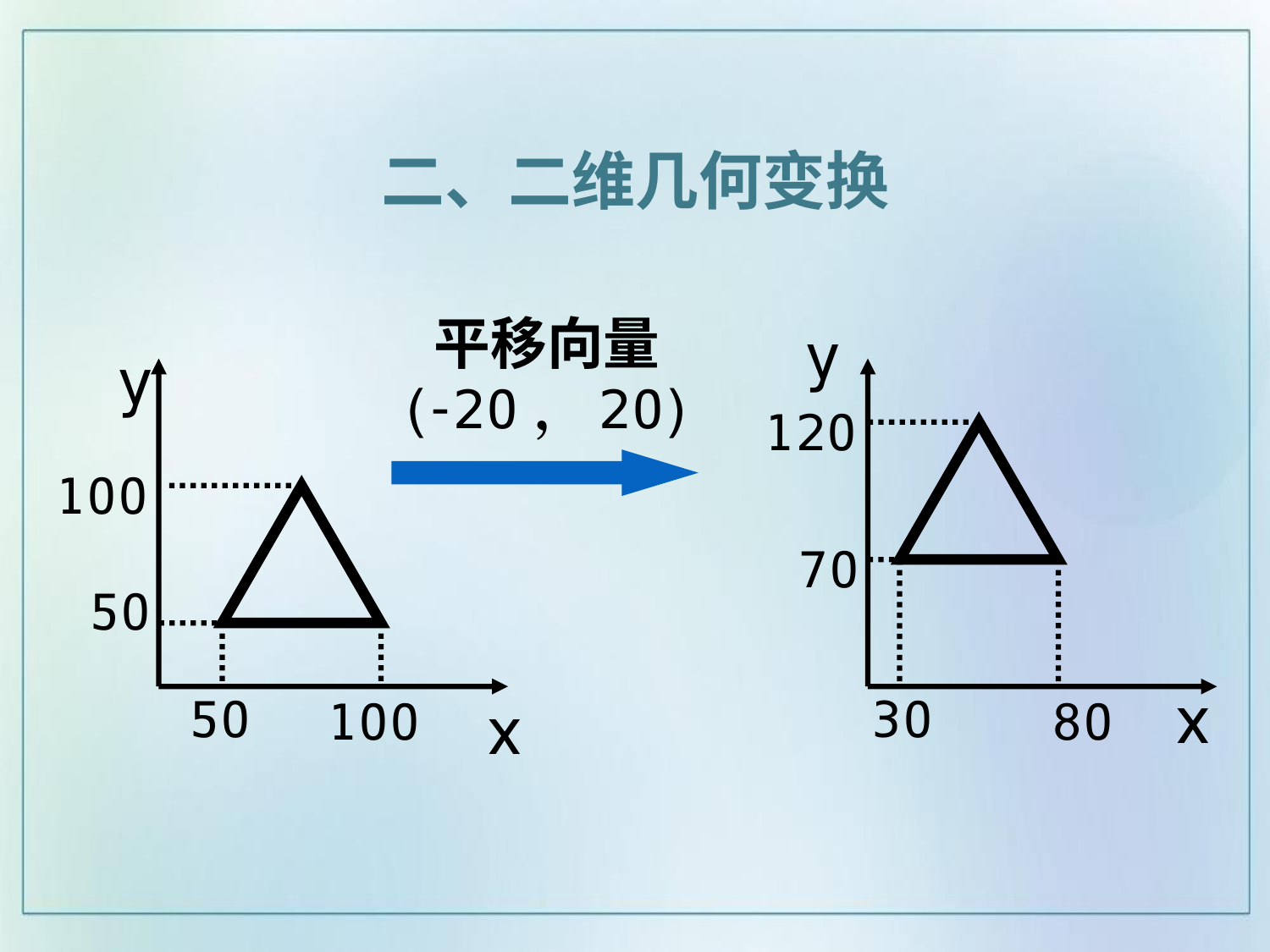

二、二维几何变换
平移向量
y
y

(-20，20)
120

100

70

50

x

50
30
100
x
80